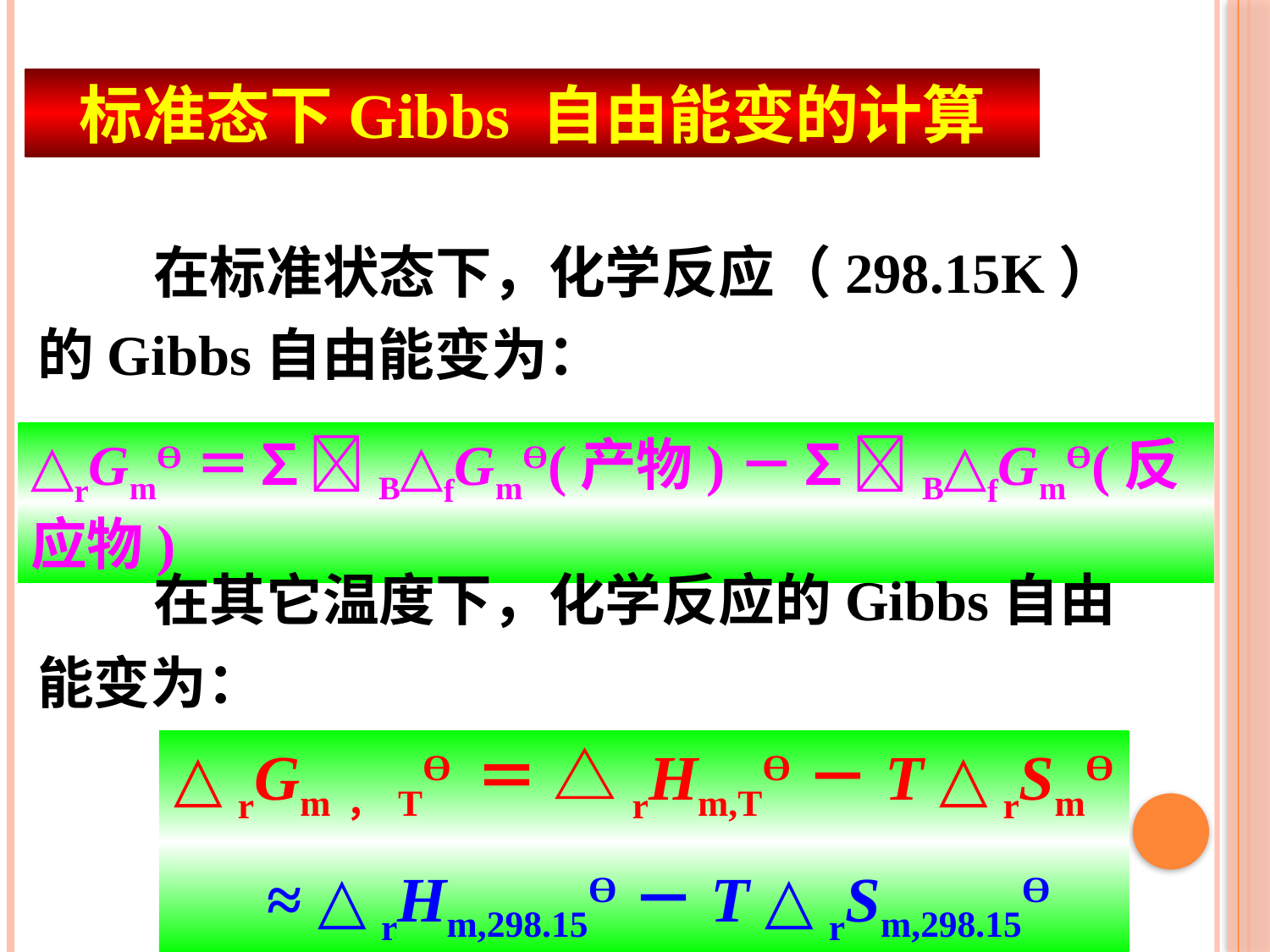

标准态下Gibbs 自由能变的计算
       在标准状态下，化学反应（298.15K）的Gibbs自由能变为：
△rGmӨ＝∑νB△fGmӨ(产物)－∑νB△fGmӨ(反应物)
       在其它温度下，化学反应的Gibbs自由能变为：
△rGm，TӨ ＝ △rHm,TӨ－T △rSmӨ
      ≈ △rHm,298.15Ө－T △rSm,298.15Ө
114